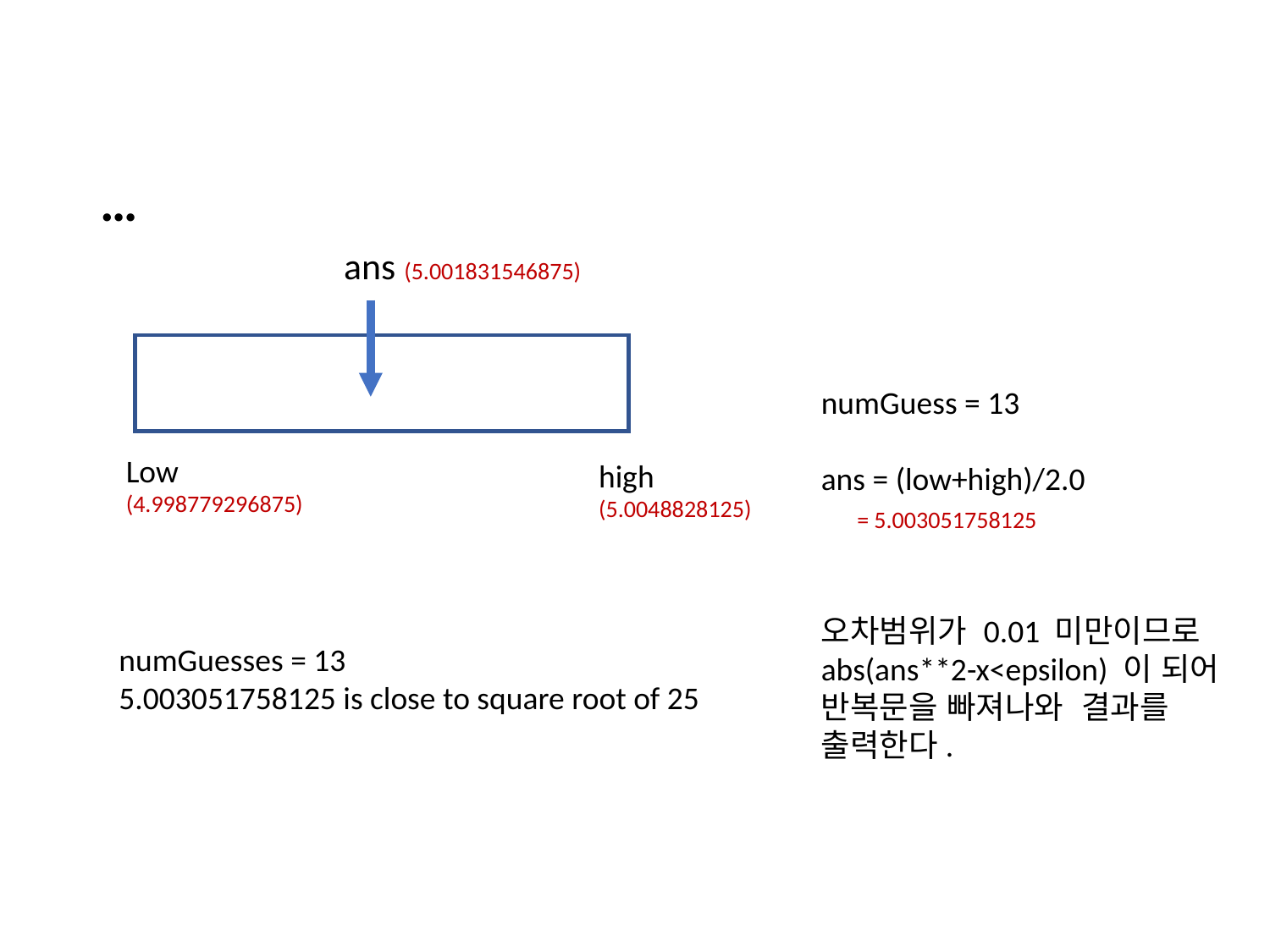

…

numGuess = 13

ans = (low+high)/2.0
     = 5.003051758125

오차범위가 0.01 미만이므로
abs(ans**2-x<epsilon) 이 되어 반복문을 빠져나와  결과를 출력한다.

ans (5.001831546875)
ㅇ
Low
(4.998779296875)
high
(5.0048828125)
numGuesses = 13
5.003051758125 is close to square root of 25